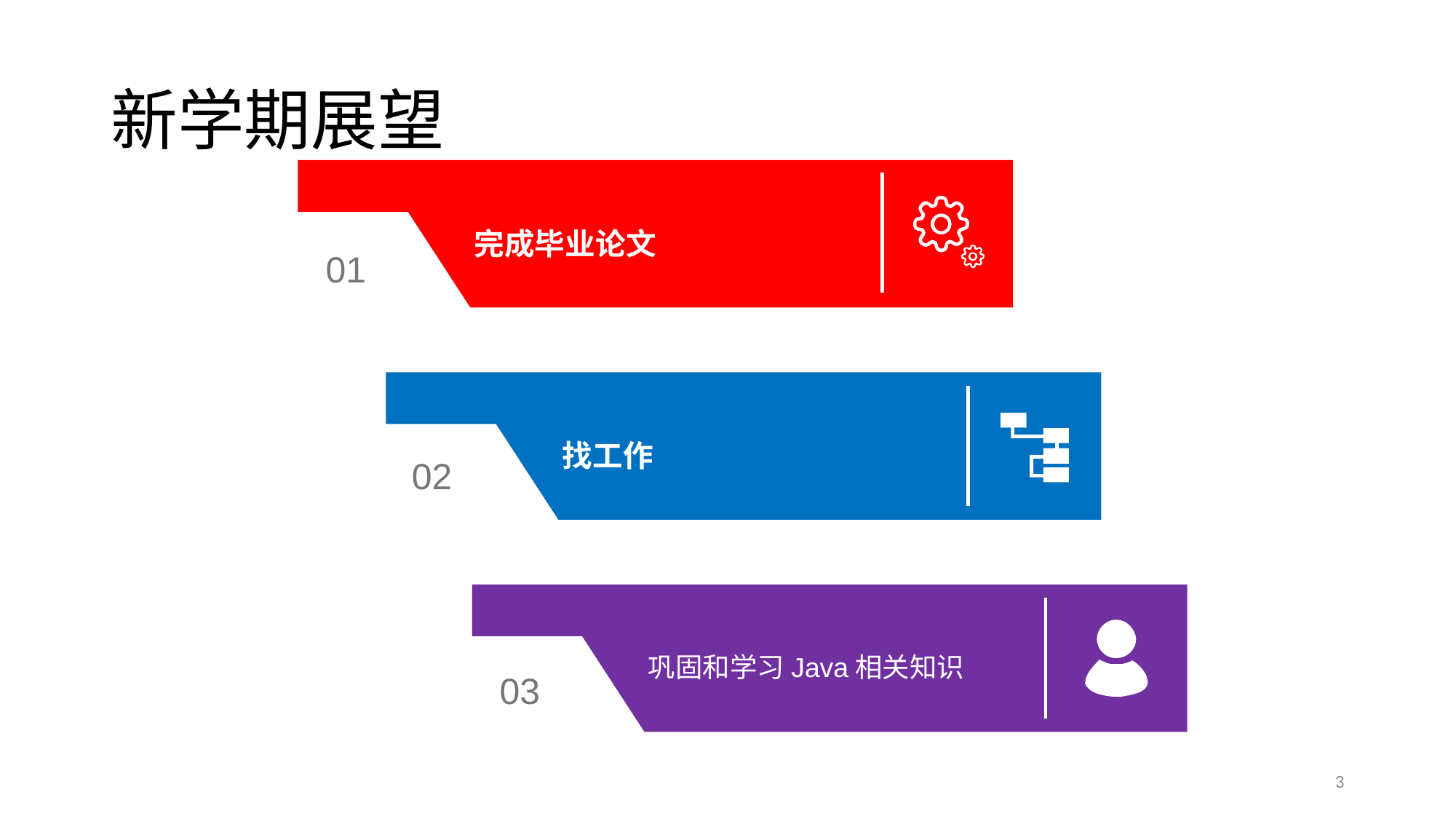

# 新学期展望
完成毕业论文
找工作
巩固和学习Java相关知识

01

02

03
3